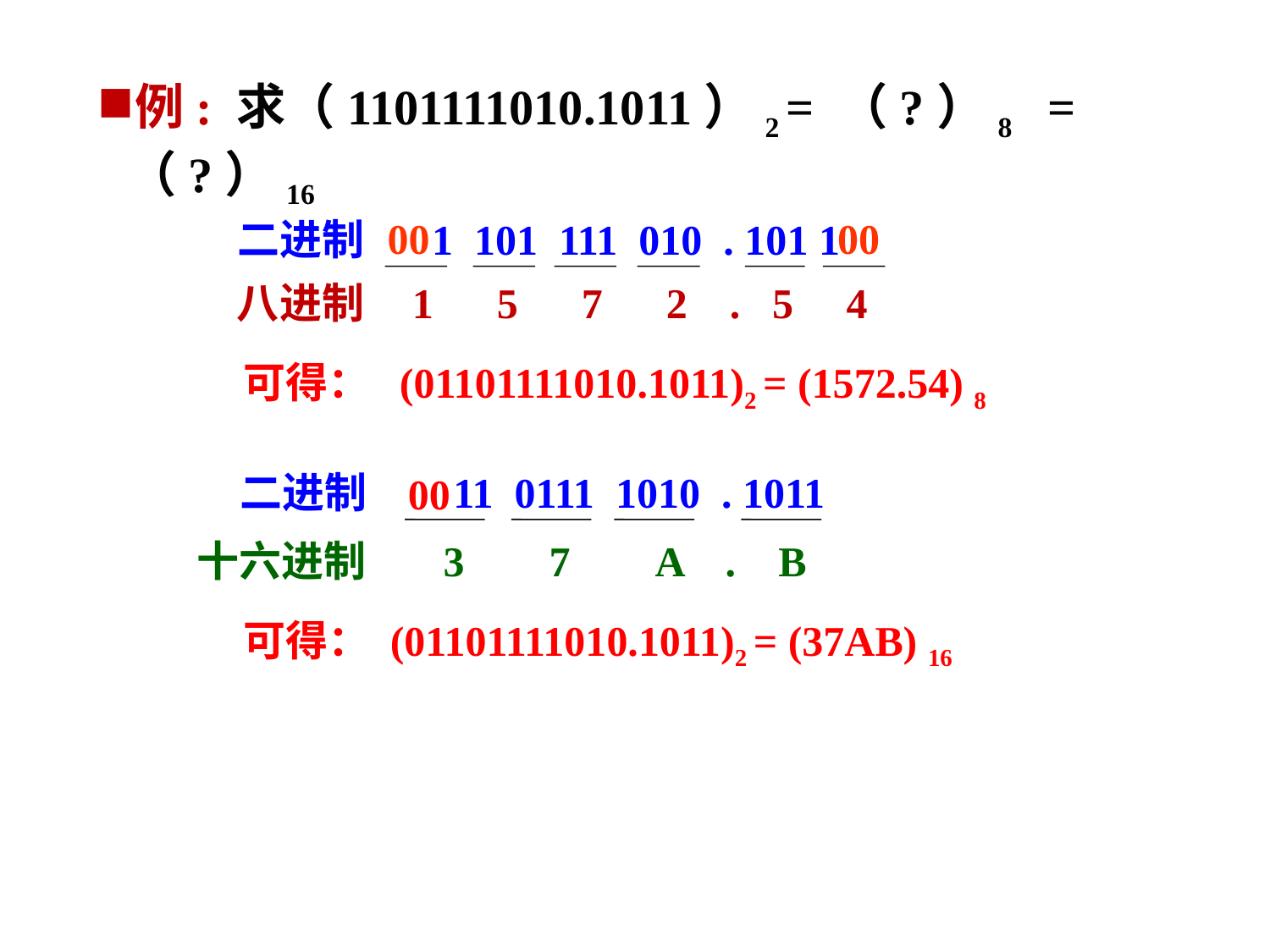

例: 求（1101111010.1011）2 = （?）8     = （?）16
00
00
二进制      1  101  111  010  . 101 1

八进制    1      5      7      2    .   5     4
  可得：  (01101111010.1011)2 = (1572.54) 8
二进制        11  0111  1010  . 1011
00

十六进制       3        7        A    .    B
  可得： (01101111010.1011)2 = (37AB) 16